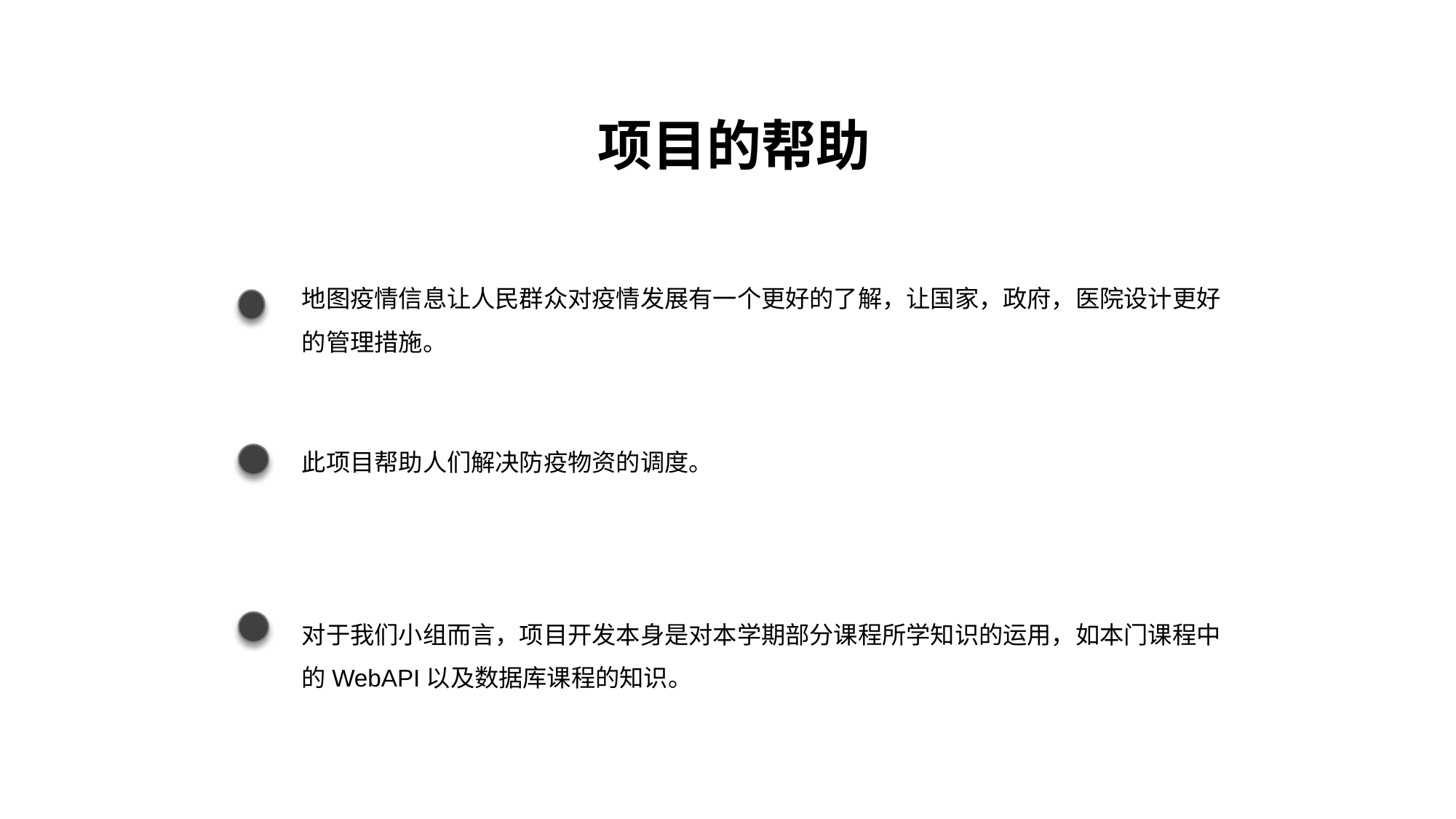

项目的帮助
地图疫情信息让人民群众对疫情发展有一个更好的了解，让国家，政府，医院设计更好的管理措施。

此项目帮助人们解决防疫物资的调度。

对于我们小组而言，项目开发本身是对本学期部分课程所学知识的运用，如本门课程中的WebAPI以及数据库课程的知识。